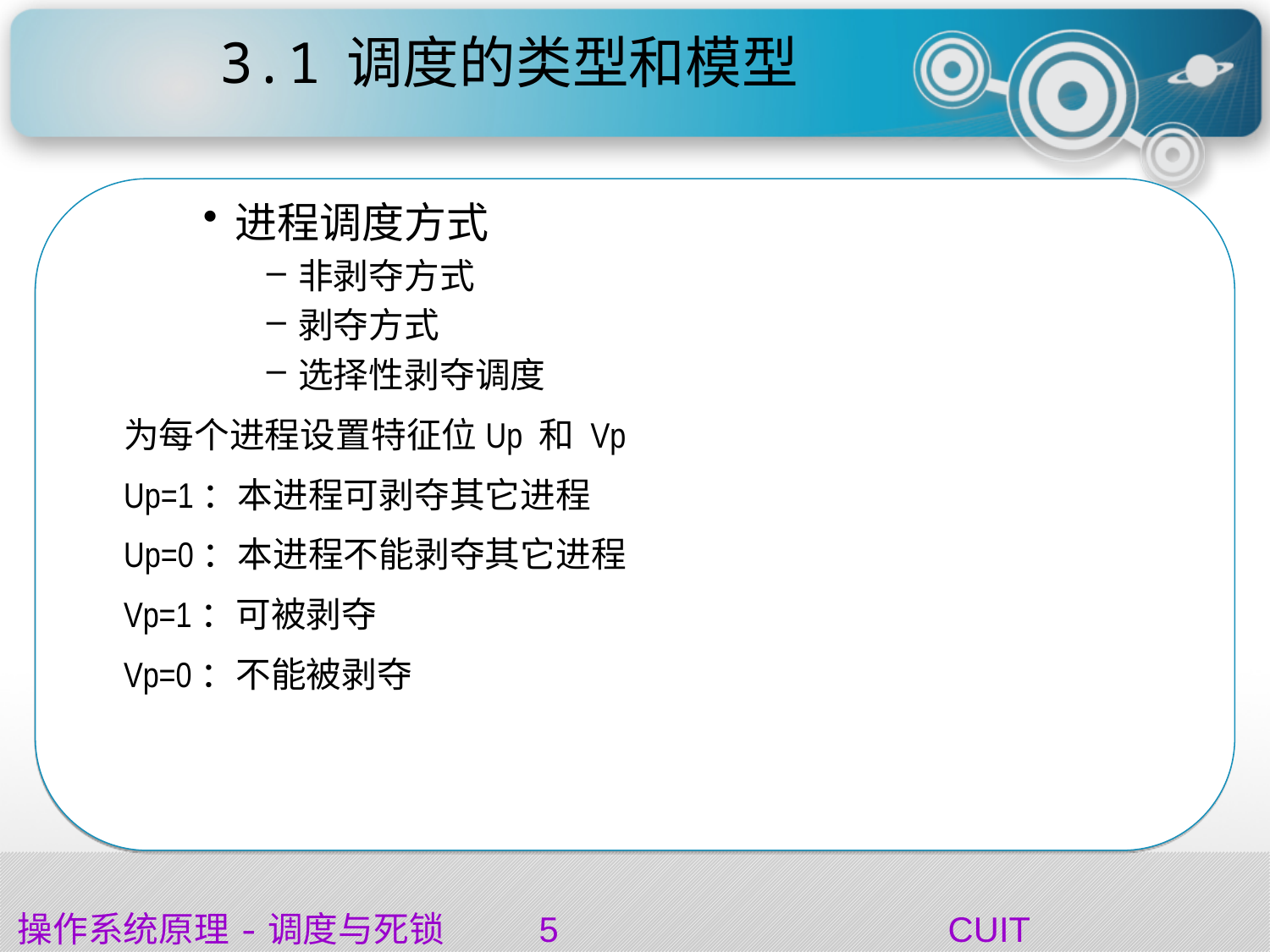

# 3.1	调度的类型和模型
进程调度方式
非剥夺方式
剥夺方式
选择性剥夺调度
	为每个进程设置特征位Up 和 Vp
	Up=1：本进程可剥夺其它进程
	Up=0：本进程不能剥夺其它进程
	Vp=1：可被剥夺
	Vp=0：不能被剥夺